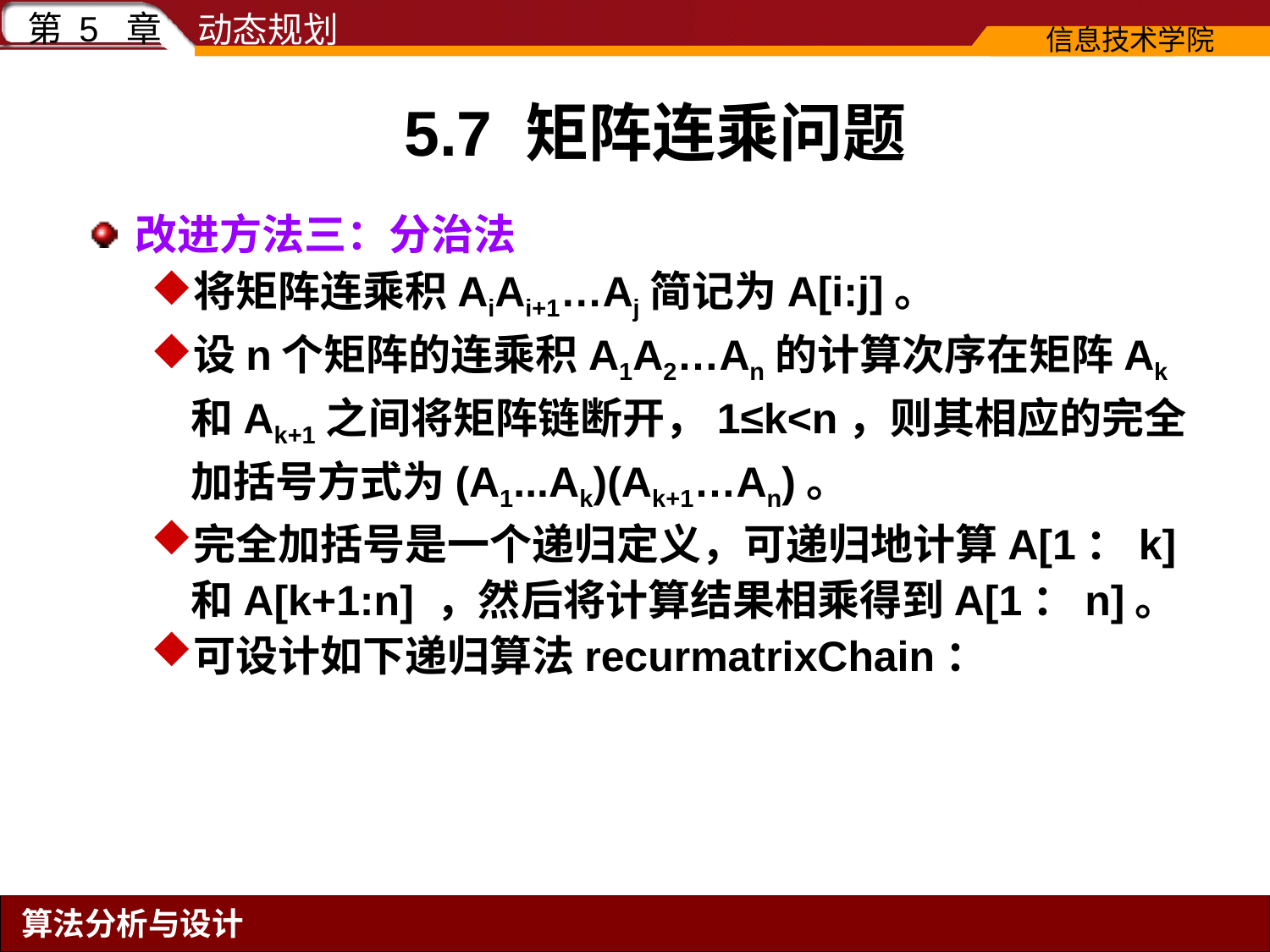

# 5.7 矩阵连乘问题
改进方法三：分治法
将矩阵连乘积AiAi+1…Aj简记为A[i:j]。
设n个矩阵的连乘积A1A2…An的计算次序在矩阵Ak和Ak+1之间将矩阵链断开，1≤k<n，则其相应的完全加括号方式为(A1...Ak)(Ak+1…An)。
完全加括号是一个递归定义，可递归地计算A[1：k]和A[k+1:n] ，然后将计算结果相乘得到A[1：n]。
可设计如下递归算法recurmatrixChain：